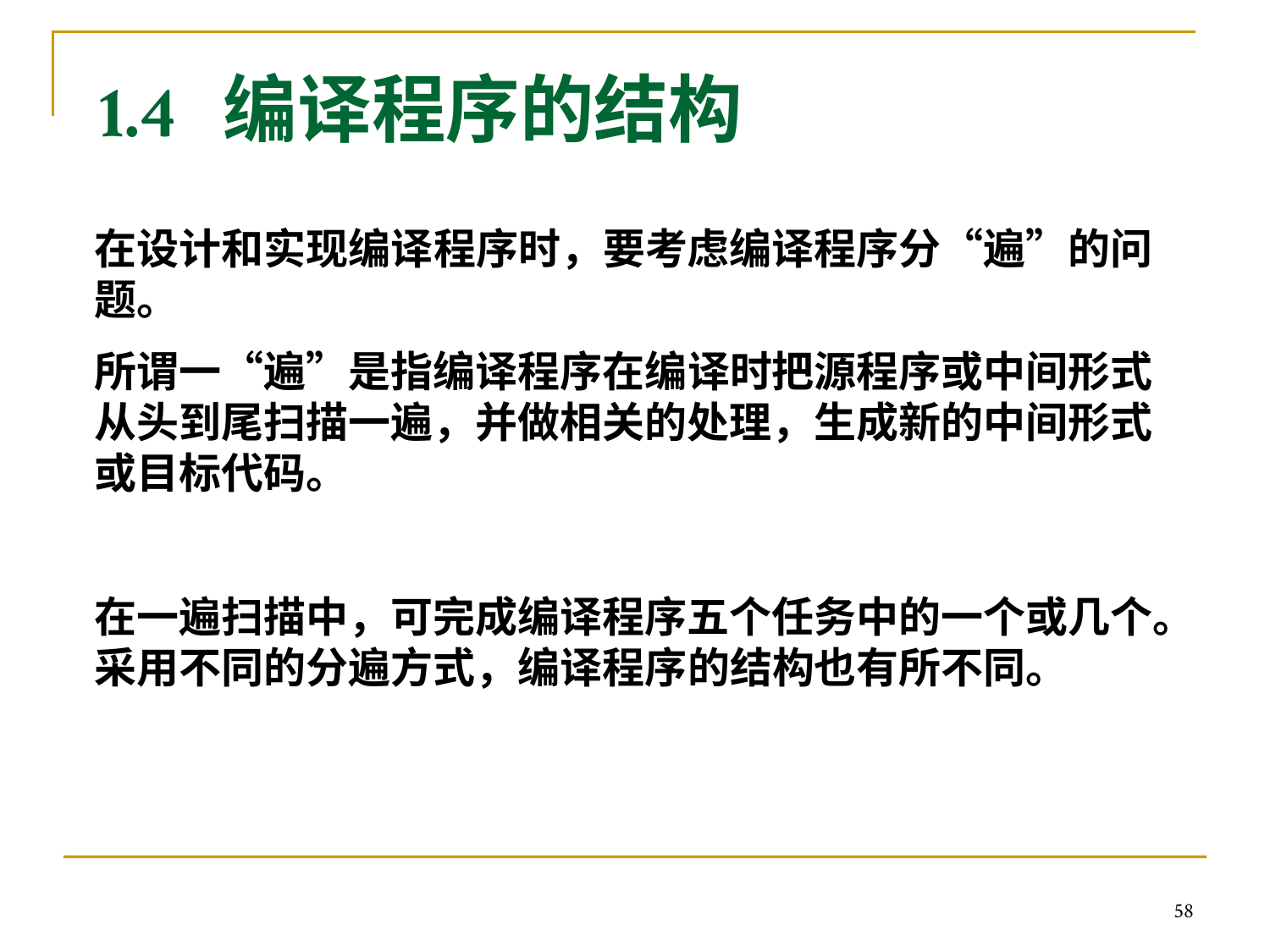

# 1.4  编译程序的结构
在设计和实现编译程序时，要考虑编译程序分“遍”的问题。
所谓一“遍”是指编译程序在编译时把源程序或中间形式从头到尾扫描一遍，并做相关的处理，生成新的中间形式或目标代码。

在一遍扫描中，可完成编译程序五个任务中的一个或几个。采用不同的分遍方式，编译程序的结构也有所不同。
58